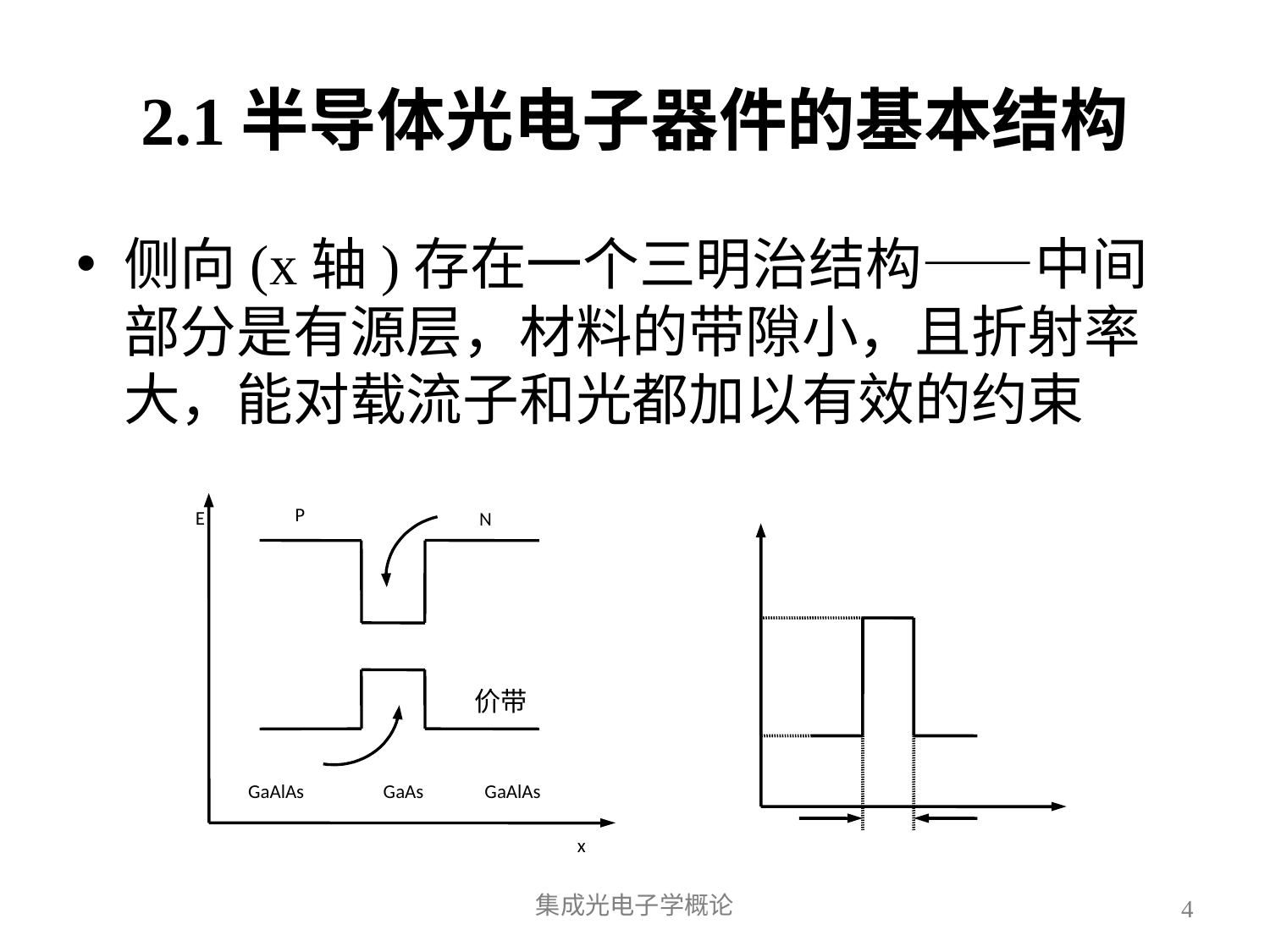

# 2.1半导体光电子器件的基本结构
侧向(x轴)存在一个三明治结构——中间部分是有源层，材料的带隙小，且折射率大，能对载流子和光都加以有效的约束

P
E

N

导带

价带

GaAlAs
GaAs
GaAlAs

x

集成光电子学概论
4